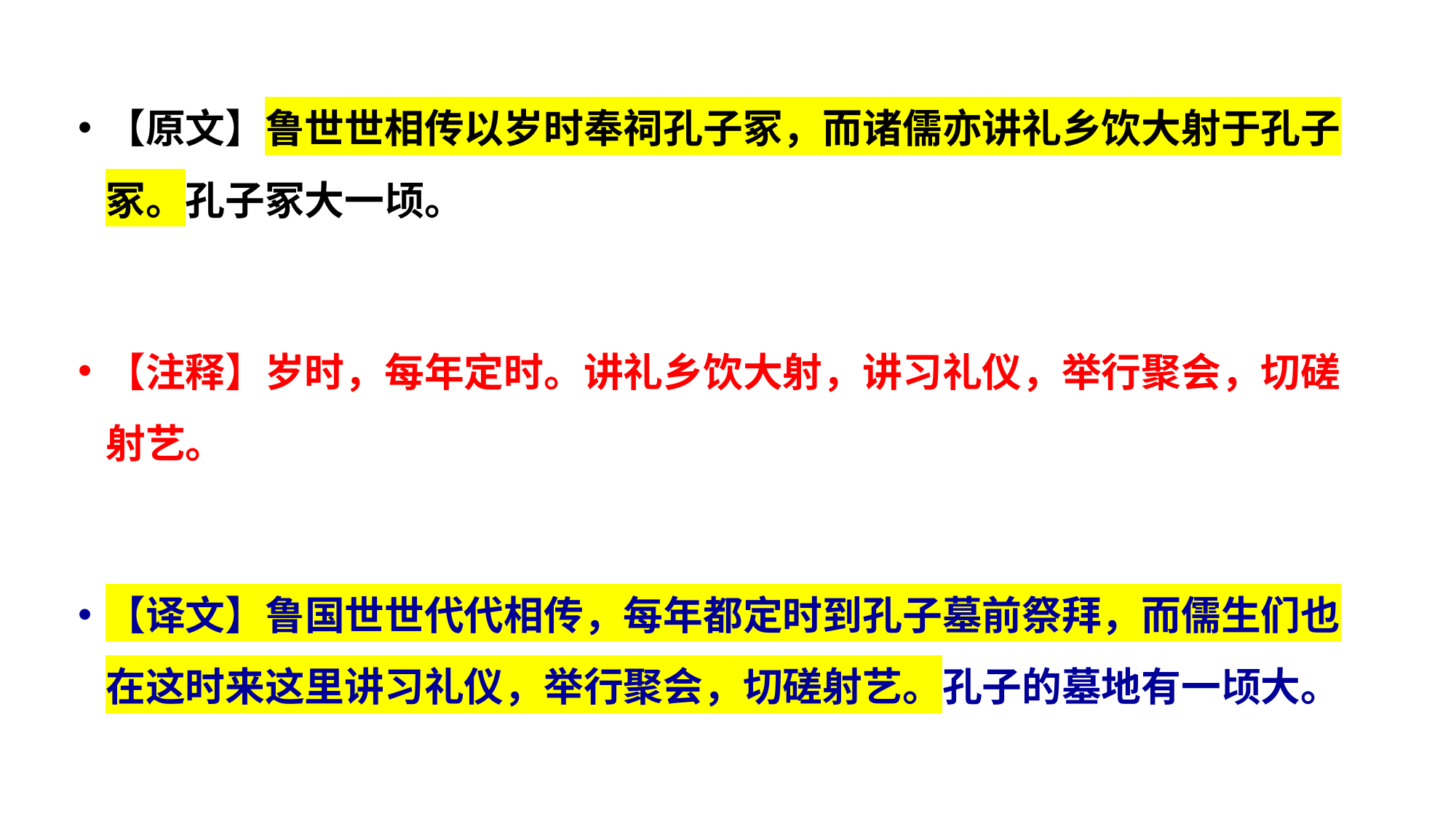

【原文】鲁世世相传以岁时奉祠孔子冢，而诸儒亦讲礼乡饮大射于孔子冢。孔子冢大一顷。

【注释】岁时，每年定时。讲礼乡饮大射，讲习礼仪，举行聚会，切磋射艺。

【译文】鲁国世世代代相传，每年都定时到孔子墓前祭拜，而儒生们也在这时来这里讲习礼仪，举行聚会，切磋射艺。孔子的墓地有一顷大。